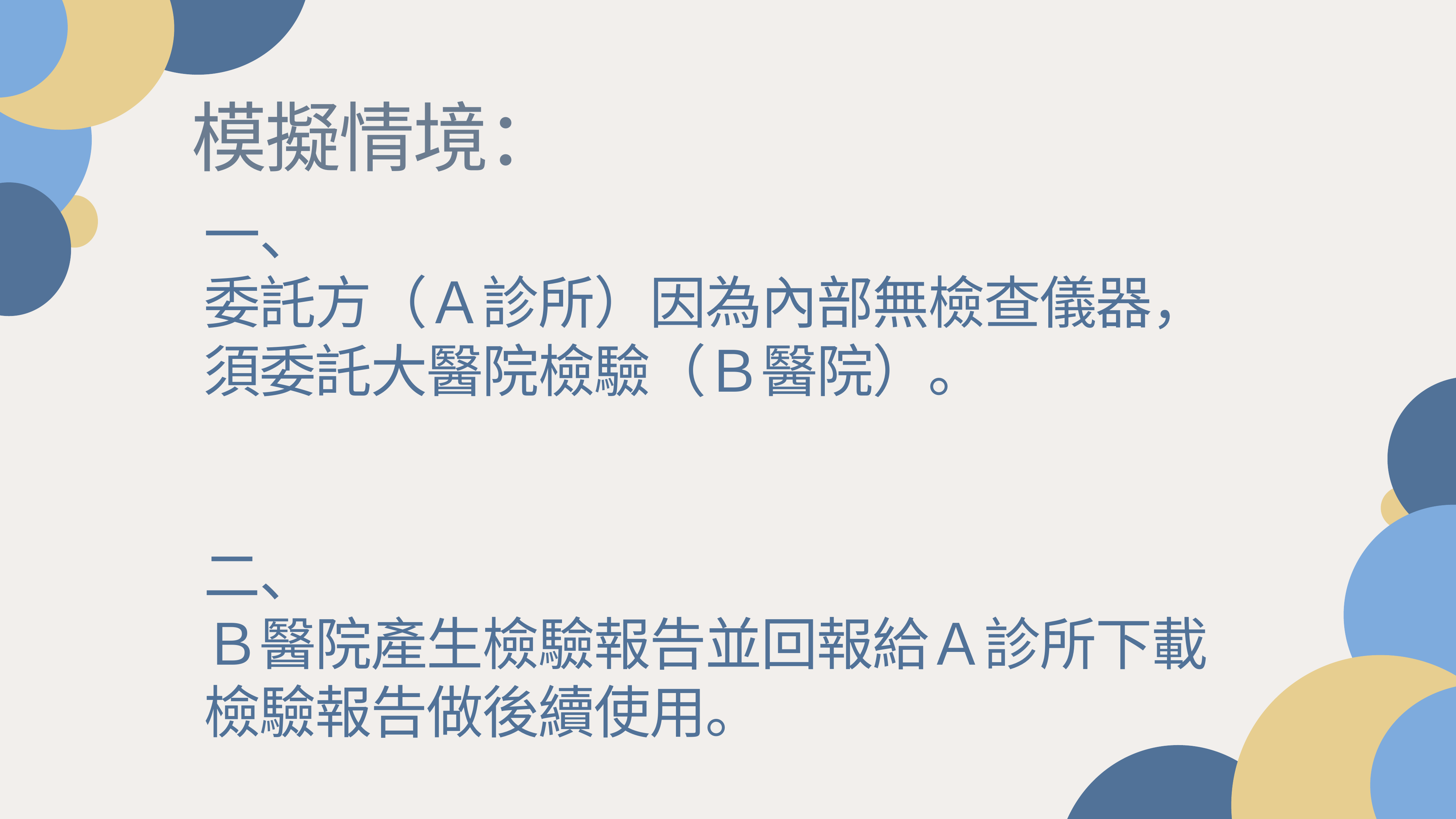

# 模擬情境：

一、
委託方（Ａ診所）因為內部無檢查儀器，須委託大醫院檢驗（Ｂ醫院）。

二、
Ｂ醫院產生檢驗報告並回報給Ａ診所下載檢驗報告做後續使用。